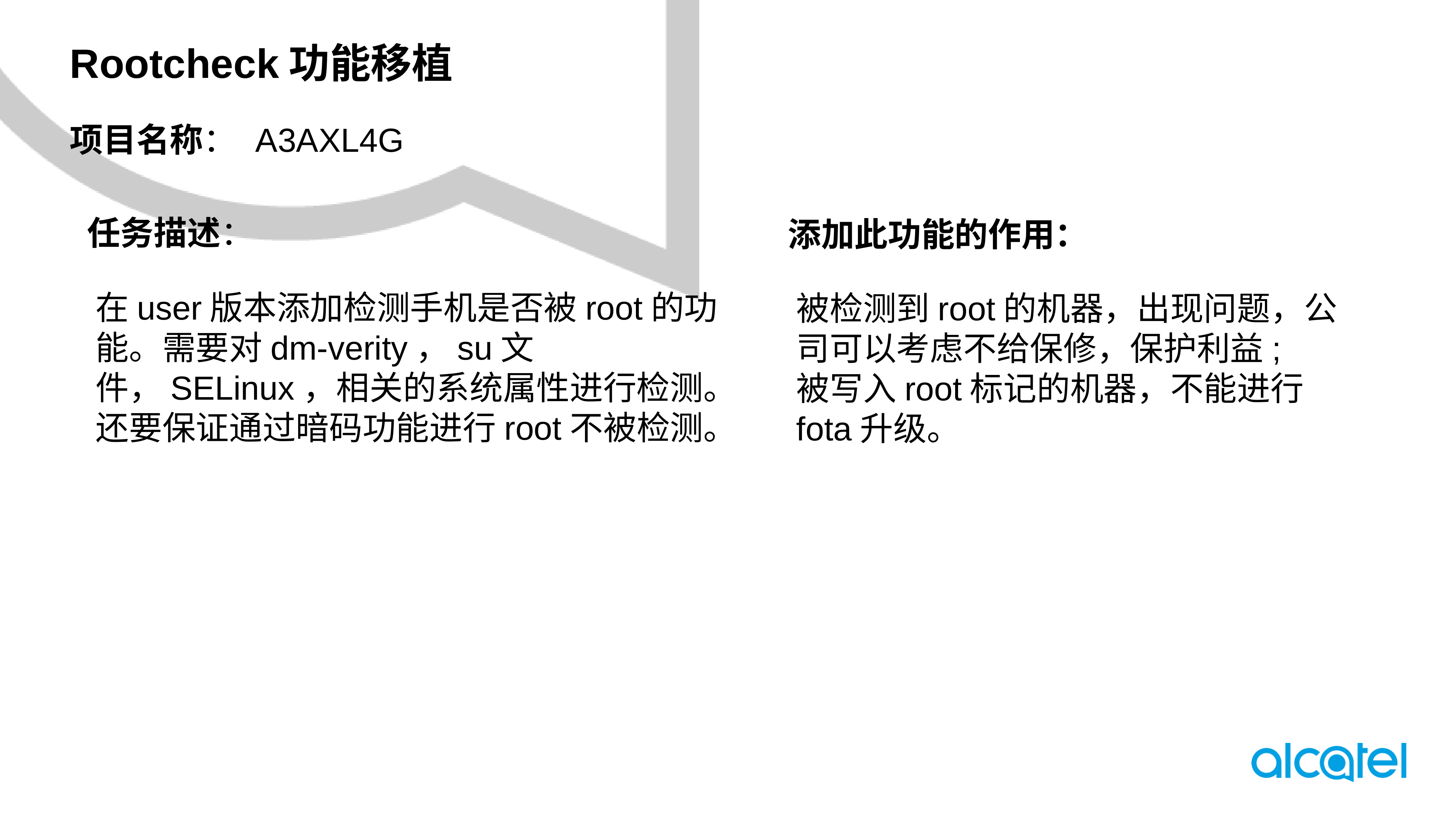

Rootcheck功能移植
项目名称： A3AXL4G
任务描述：
添加此功能的作用：
在user版本添加检测手机是否被root的功能。需要对dm-verity，su文件，SELinux，相关的系统属性进行检测。还要保证通过暗码功能进行root不被检测。
被检测到root的机器，出现问题，公司可以考虑不给保修，保护利益;
被写入root标记的机器，不能进行fota升级。